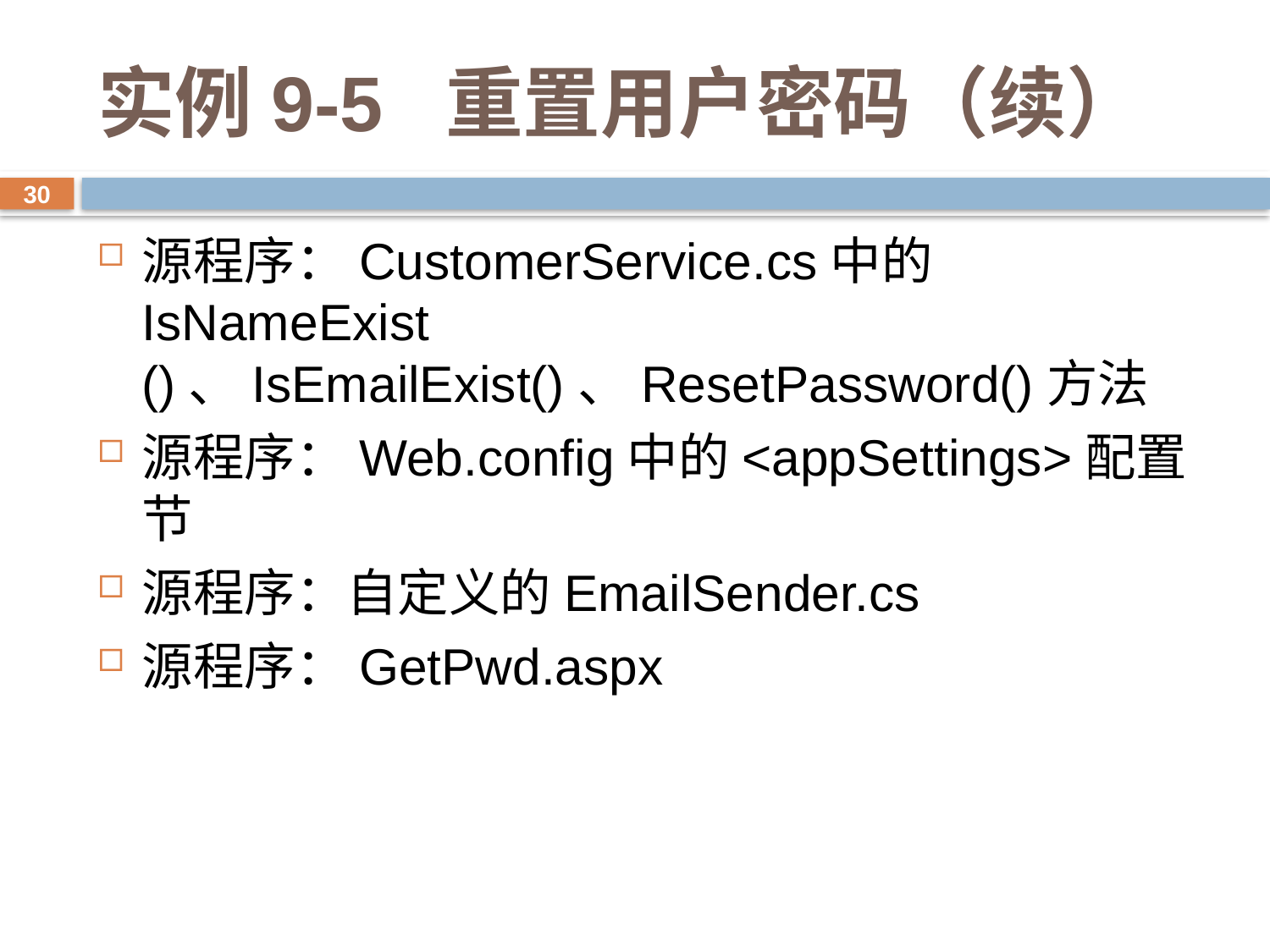

# 实例9-5  重置用户密码（续）
30
源程序：CustomerService.cs中的IsNameExist ()、IsEmailExist()、ResetPassword()方法
源程序：Web.config中的<appSettings>配置节
源程序：自定义的EmailSender.cs
源程序：GetPwd.aspx